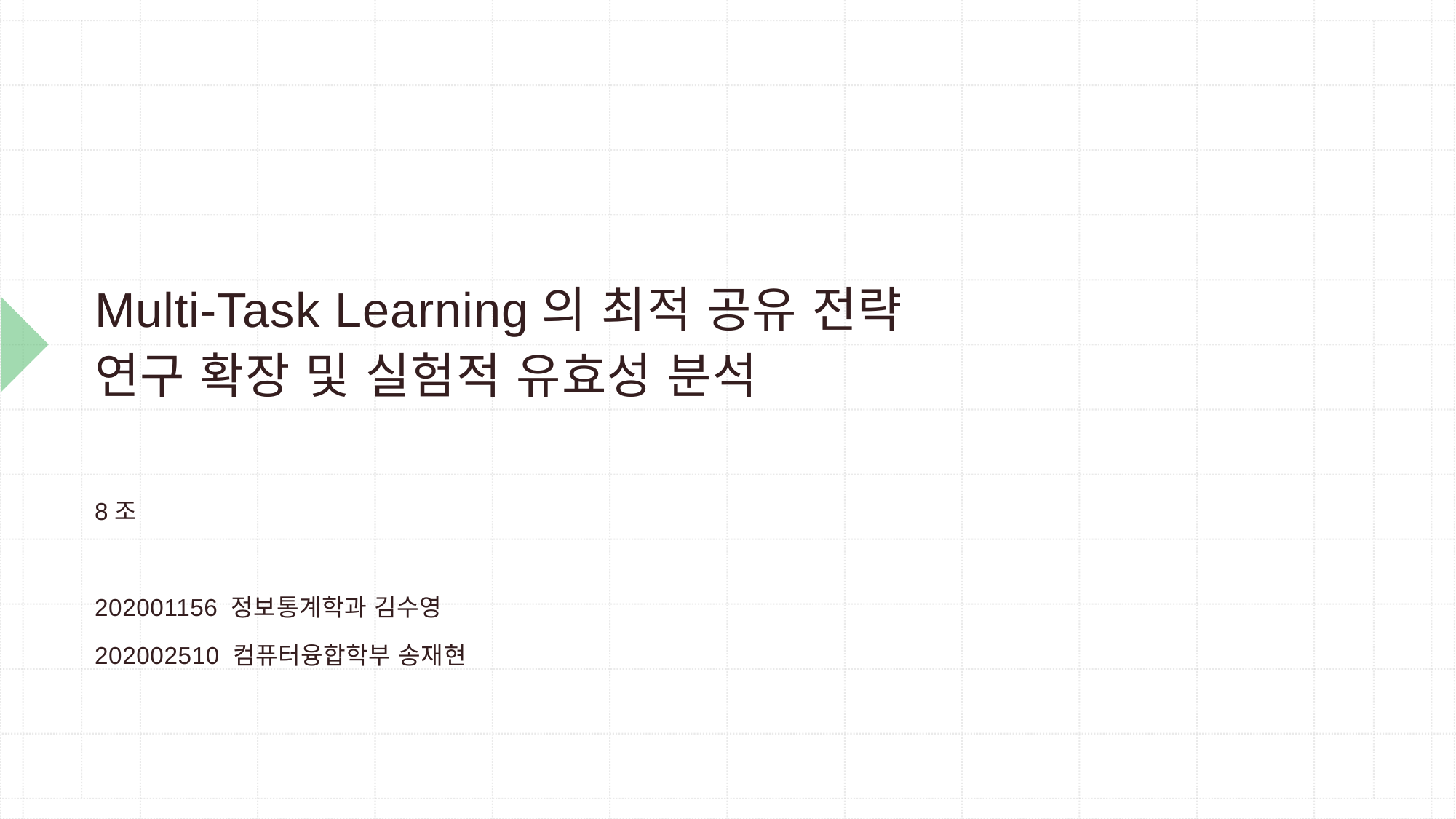

# Multi-Task Learning의 최적 공유 전략 연구 확장 및 실험적 유효성 분석

8조

202001156 정보통계학과 김수영
202002510 컴퓨터융합학부 송재현